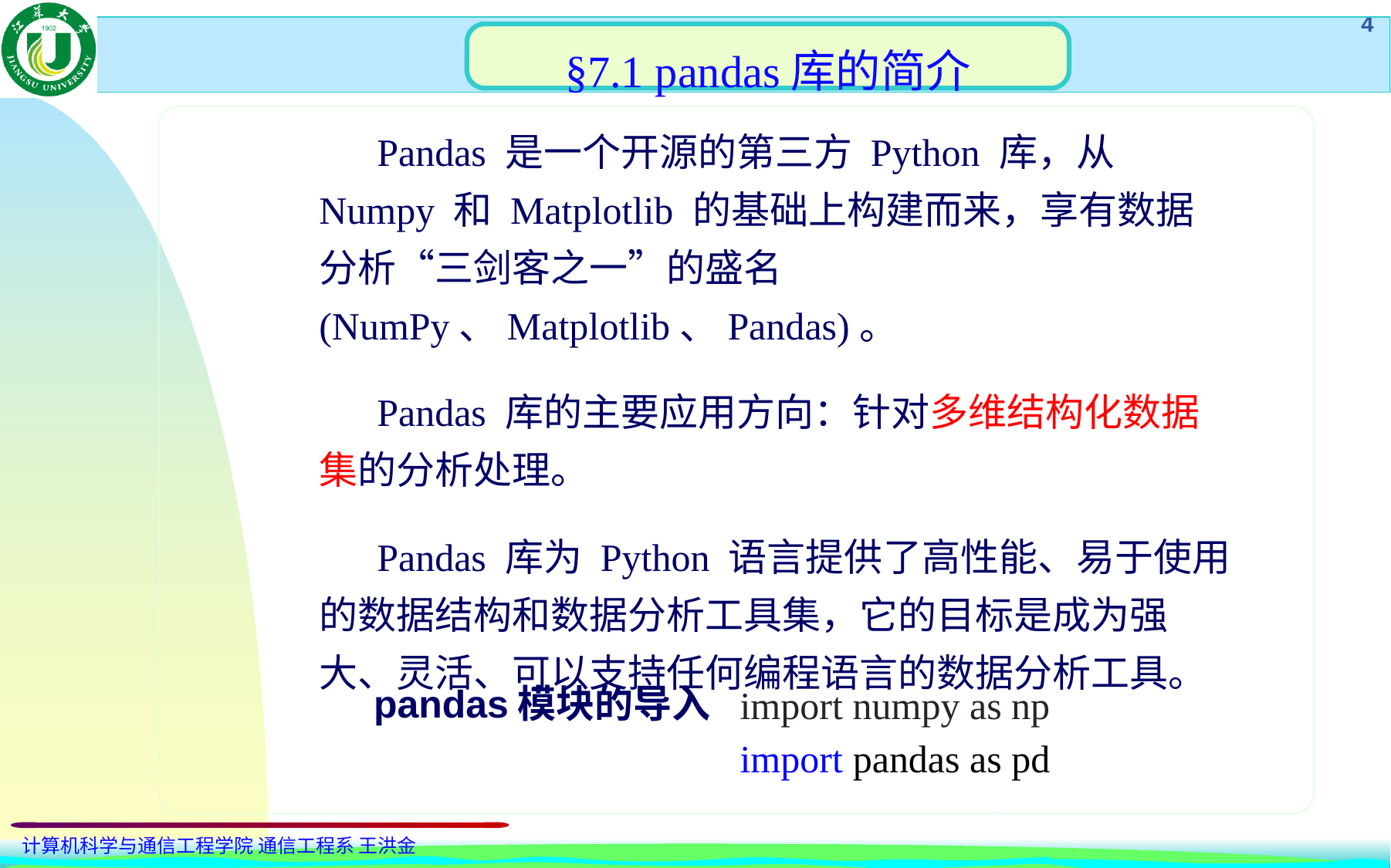

§7.1 pandas库的简介

      Pandas 是一个开源的第三方 Python 库，从 Numpy 和 Matplotlib 的基础上构建而来，享有数据分析“三剑客之一”的盛名(NumPy、Matplotlib、Pandas)。
      Pandas 库的主要应用方向：针对多维结构化数据集的分析处理。
      Pandas 库为 Python 语言提供了高性能、易于使用的数据结构和数据分析工具集，它的目标是成为强大、灵活、可以支持任何编程语言的数据分析工具。
import numpy as np
import pandas as pd
pandas模块的导入